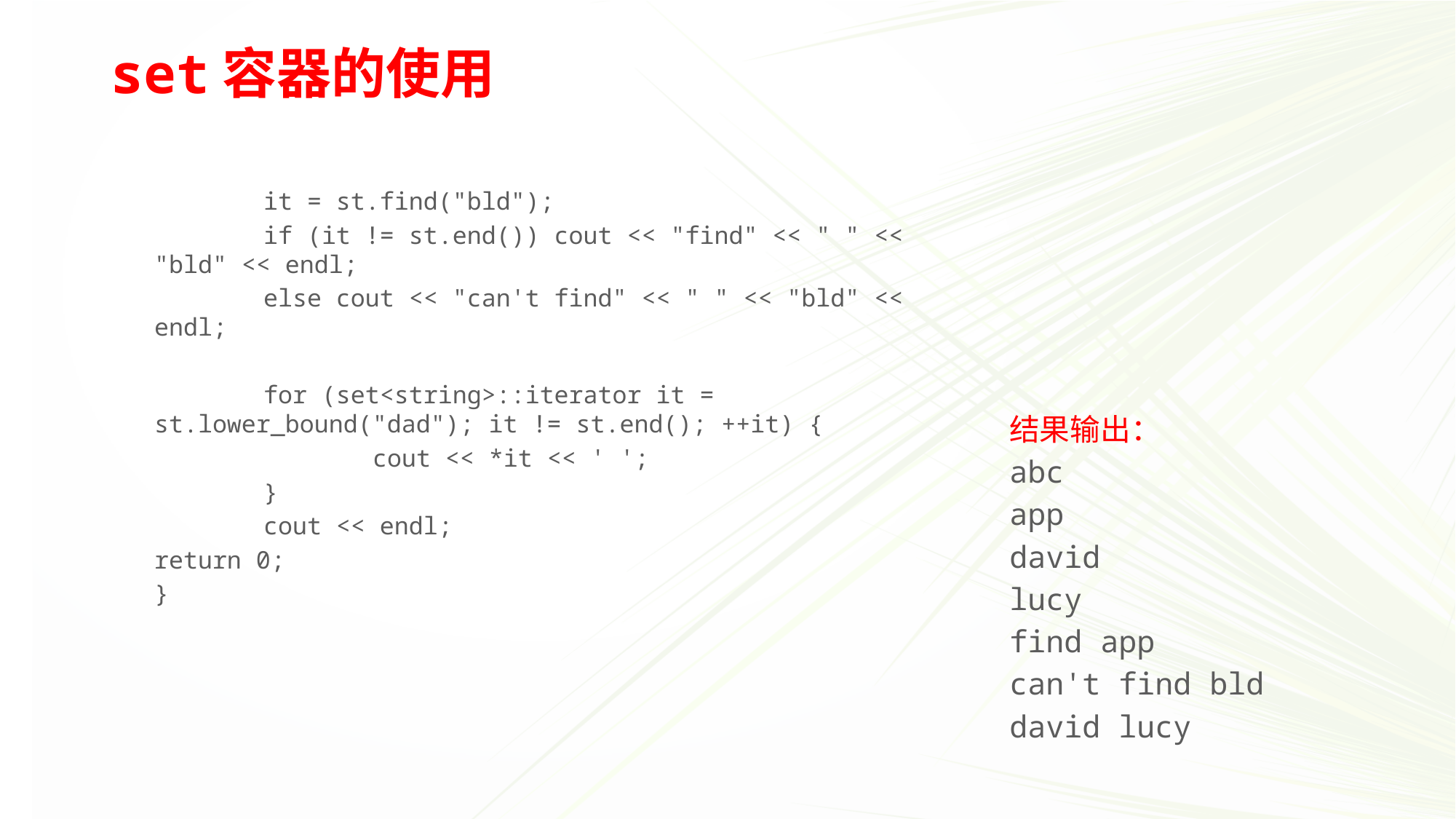

set容器的使用

	it = st.find("bld");
	if (it != st.end()) cout << "find" << " " << "bld" << endl;
	else cout << "can't find" << " " << "bld" << endl;

	for (set<string>::iterator it = st.lower_bound("dad"); it != st.end(); ++it) {
		cout << *it << ' ';
	}
	cout << endl;
return 0;
}
结果输出：
abc
app
david
lucy
find app
can't find bld
david lucy